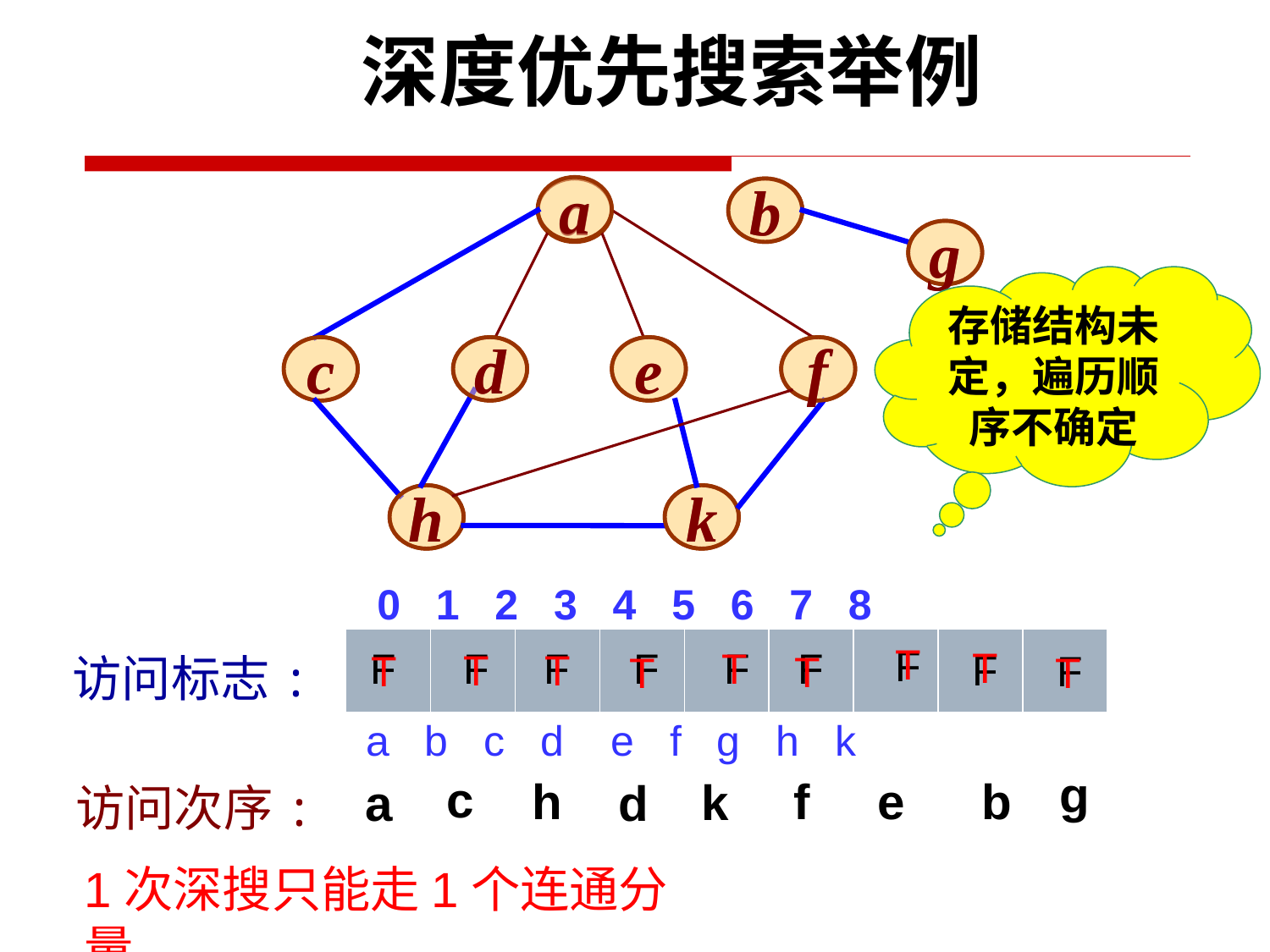

深度优先搜索举例
a
a
b
b

g
g

存储结构未定，遍历顺序不确定
c
c
d
d
e
e
f
f

h
h
k
k

0   1   2   3   4   5   6   7   8
|  |  |  |  |  |  |  |  |  |
| --- | --- | --- | --- | --- | --- | --- | --- | --- |
T
F
T
F
F
F
F
T
F
F
T
F
T
F
T
T
T
T
访问标志:
  a   b   c   d    e   f   g   h   k
g
c
b
e
访问次序:
h
f
k
a
d
1次深搜只能走1个连通分量。